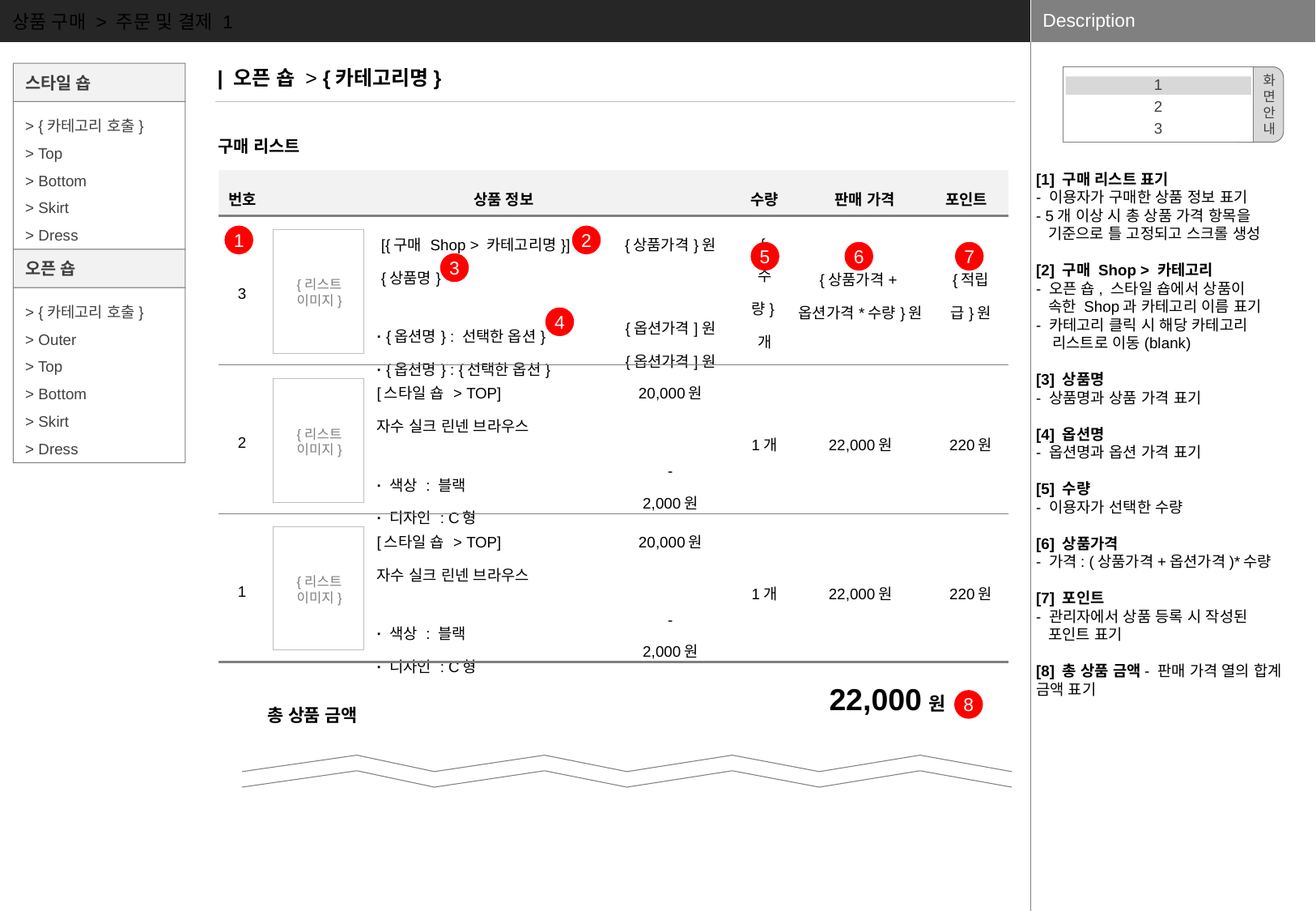

상품 구매 > 주문 및 결제 1

[1] 구매 리스트 표기
- 이용자가 구매한 상품 정보 표기
- 5개 이상 시 총 상품 가격 항목을
  기준으로 틀 고정되고 스크롤 생성

[2] 구매 Shop > 카테고리
- 오픈 숍, 스타일 숍에서 상품이
  속한 Shop과 카테고리 이름 표기
- 카테고리 클릭 시 해당 카테고리
   리스트로 이동(blank)

[3] 상품명
- 상품명과 상품 가격 표기

[4] 옵션명
- 옵션명과 옵션 가격 표기

[5] 수량
- 이용자가 선택한 수량

[6] 상품가격
- 가격: (상품가격+옵션가격)*수량

[7] 포인트
- 관리자에서 상품 등록 시 작성된
  포인트 표기

[8] 총 상품 금액- 판매 가격 열의 합계 금액 표기
| 오픈 숍 > {카테고리명}
스타일 숍
1
2
3
화
면
안
내

> {카테고리 호출}
> Top
> Bottom
> Skirt
> Dress
구매 리스트
| 번호 | 상품 정보 |  |  | 수량 | 판매 가격 | 포인트 |
| --- | --- | --- | --- | --- | --- | --- |
| 3 |  | [{구매 Shop > 카테고리명}] {상품명} · {옵션명} : 선택한 옵션} · {옵션명} : {선택한 옵션} | {상품가격}원 {옵션가격]원 {옵션가격]원 | {수량}개 | {상품가격+ 옵션가격\*수량}원 | {적립 급}원 |
| 2 |  | [스타일 숍 > TOP] 자수 실크 린넨 브라우스 · 색상 : 블랙 · 디자인 : C형 | 20,000원 - 2,000원 | 1개 | 22,000원 | 220원 |
| 1 |  | [스타일 숍 > TOP] 자수 실크 린넨 브라우스 · 색상 : 블랙 · 디자인 : C형 | 20,000원 - 2,000원 | 1개 | 22,000원 | 220원 |
|  | 총 상품 금액 |  |  | 22,000원 |  |  |
1
2
|  |
| --- |
5
6
7
오픈 숍
3
{리스트
이미지}
> {카테고리 호출}
> Outer
> Top
> Bottom
> Skirt
> Dress
4
|  |
| --- |
{리스트
이미지}
|  |
| --- |
{리스트
이미지}
8